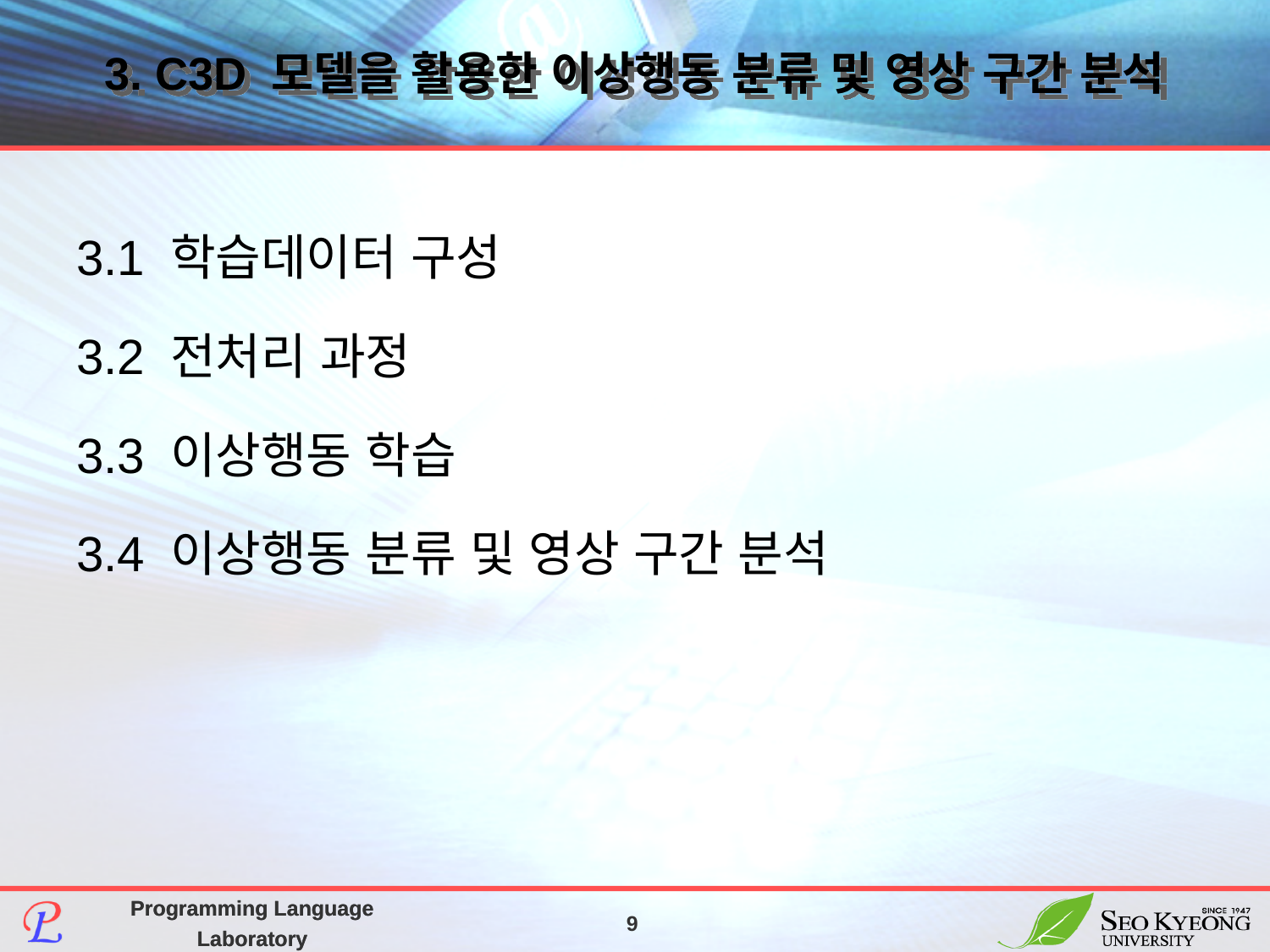

# 3. C3D 모델을 활용한 이상행동 분류 및 영상 구간 분석
3.1 학습데이터 구성
3.2 전처리 과정
3.3 이상행동 학습
3.4 이상행동 분류 및 영상 구간 분석

9